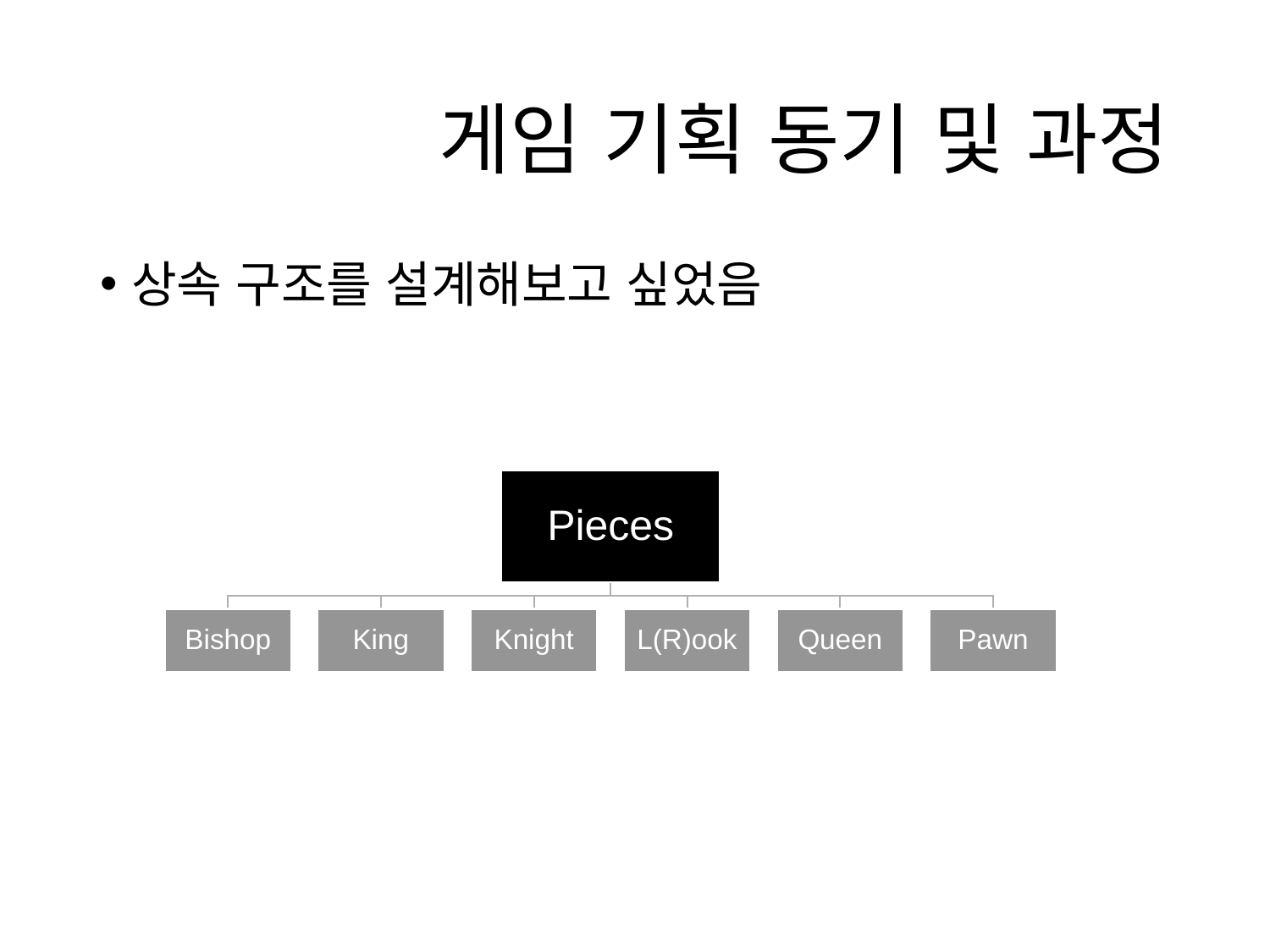

# 게임 기획 동기 및 과정
상속 구조를 설계해보고 싶었음
Pieces
Bishop
King
Knight
L(R)ook
Queen
Pawn